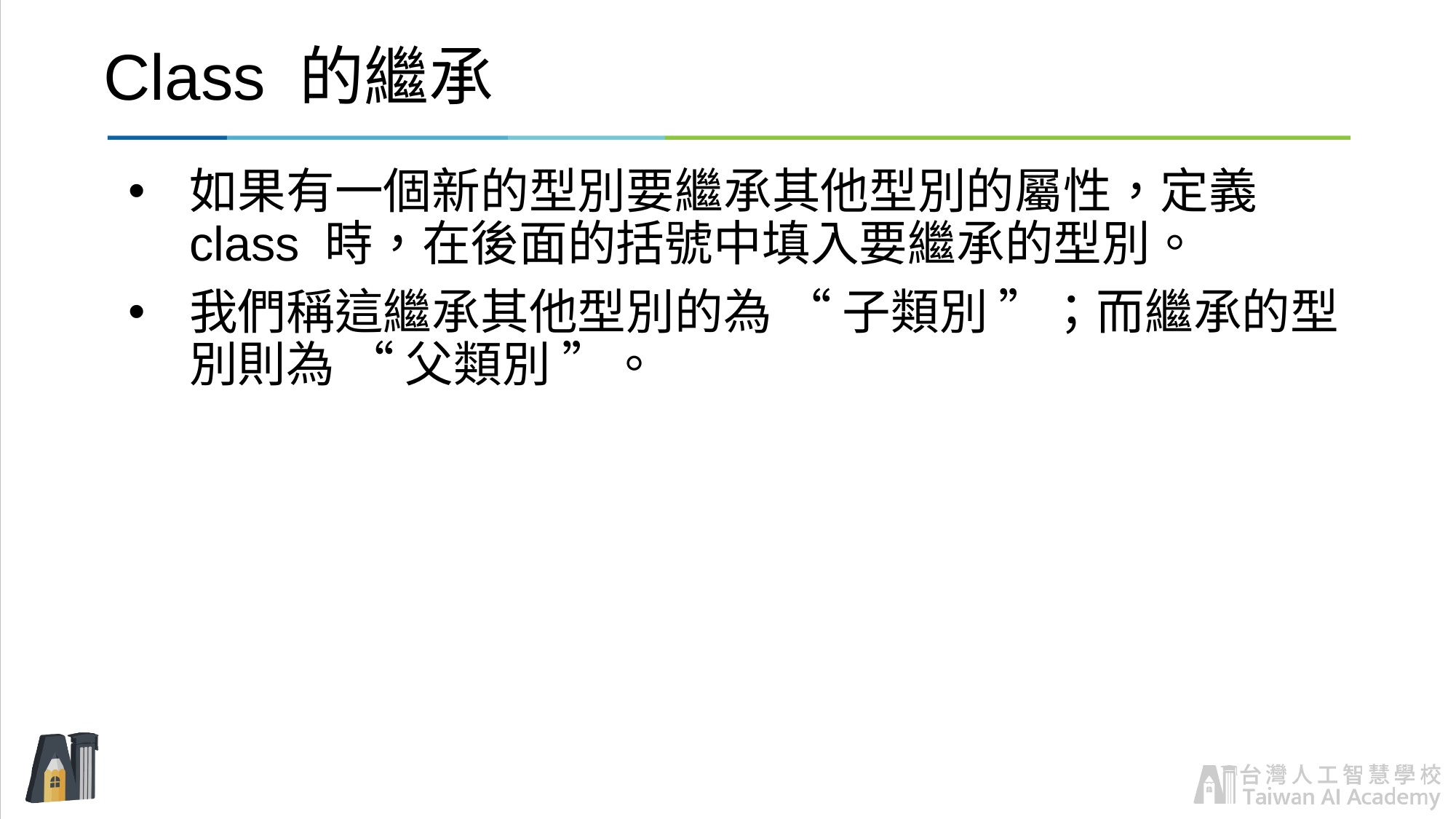

# Class 的繼承
如果有一個新的型別要繼承其他型別的屬性，定義 class 時，在後面的括號中填入要繼承的型別。
我們稱這繼承其他型別的為 “ 子類別 ”；而繼承的型別則為 “ 父類別 ”。